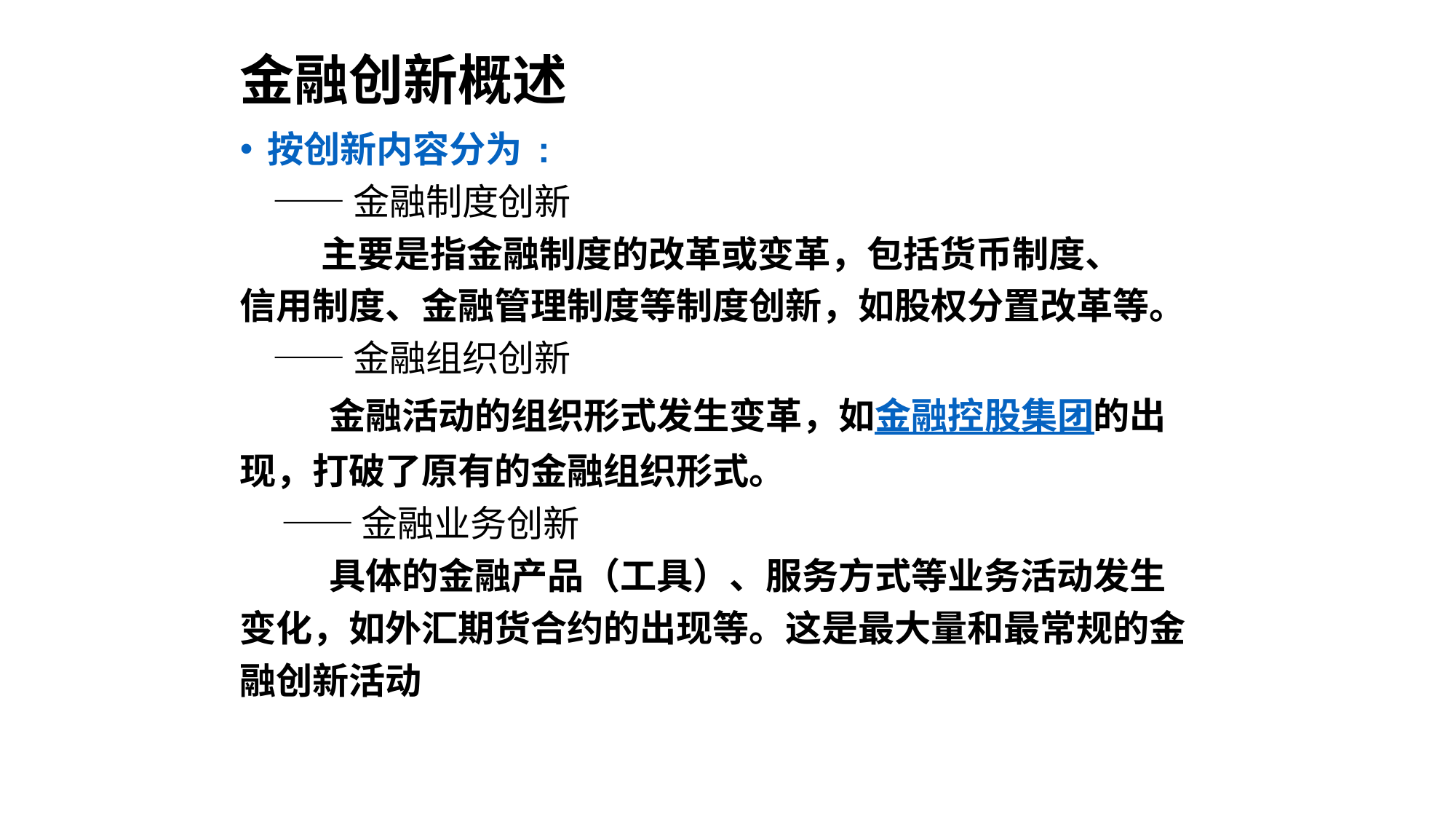

金融创新概述
按创新内容分为 :
    ——金融制度创新
         主要是指金融制度的改革或变革，包括货币制度、
信用制度、金融管理制度等制度创新，如股权分置改革等。
    ——金融组织创新
          金融活动的组织形式发生变革，如金融控股集团的出
现，打破了原有的金融组织形式。
     ——金融业务创新
          具体的金融产品（工具）、服务方式等业务活动发生
变化，如外汇期货合约的出现等。这是最大量和最常规的金
融创新活动